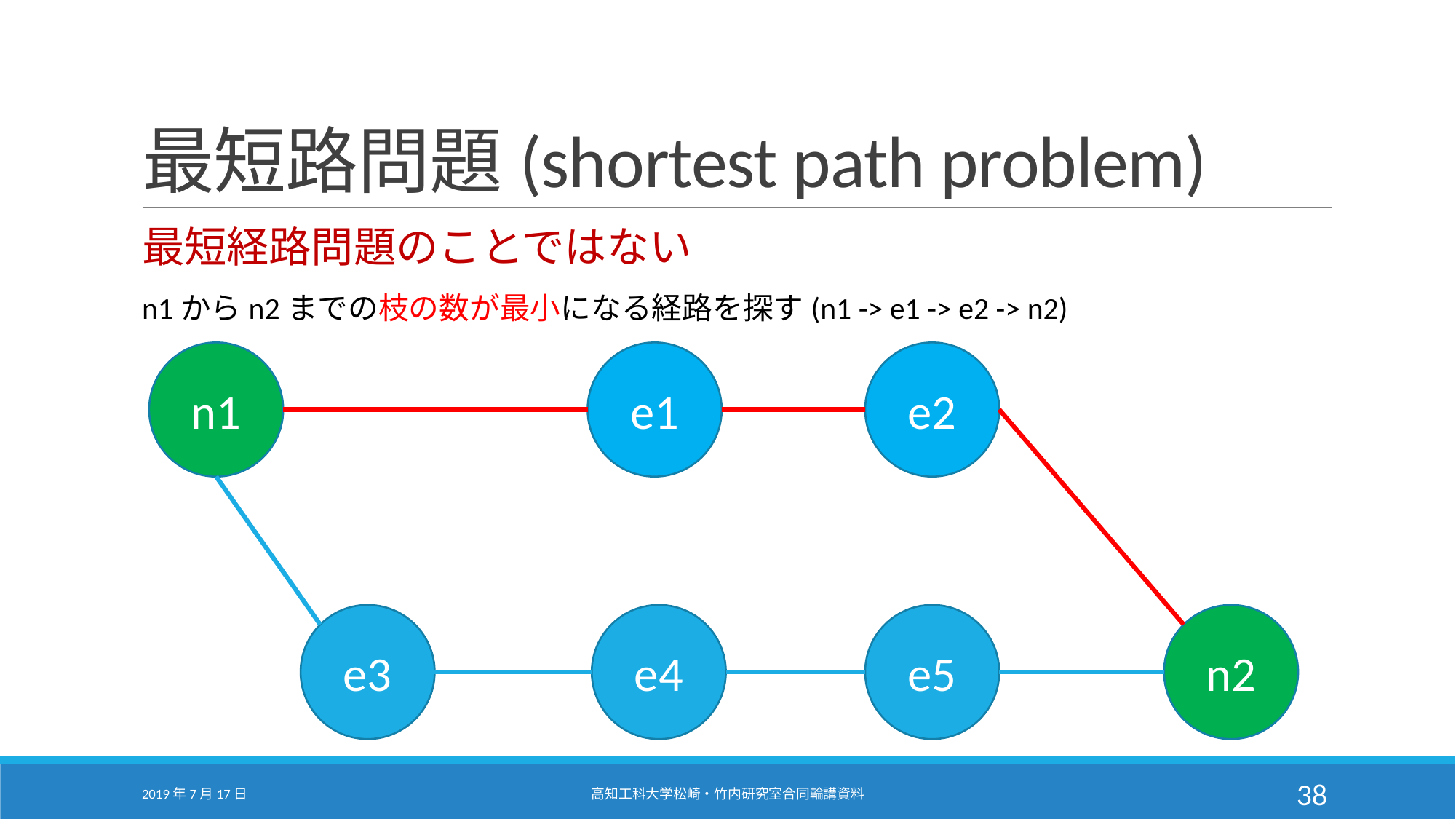

# 最短路問題(shortest path problem)
最短経路問題のことではない
n1からn2までの枝の数が最小になる経路を探す(n1 -> e1 -> e2 -> n2)
n1
e1
e2
e3
e4
e5
n2
2019年7月17日
高知工科大学松崎・竹内研究室合同輪講資料
38